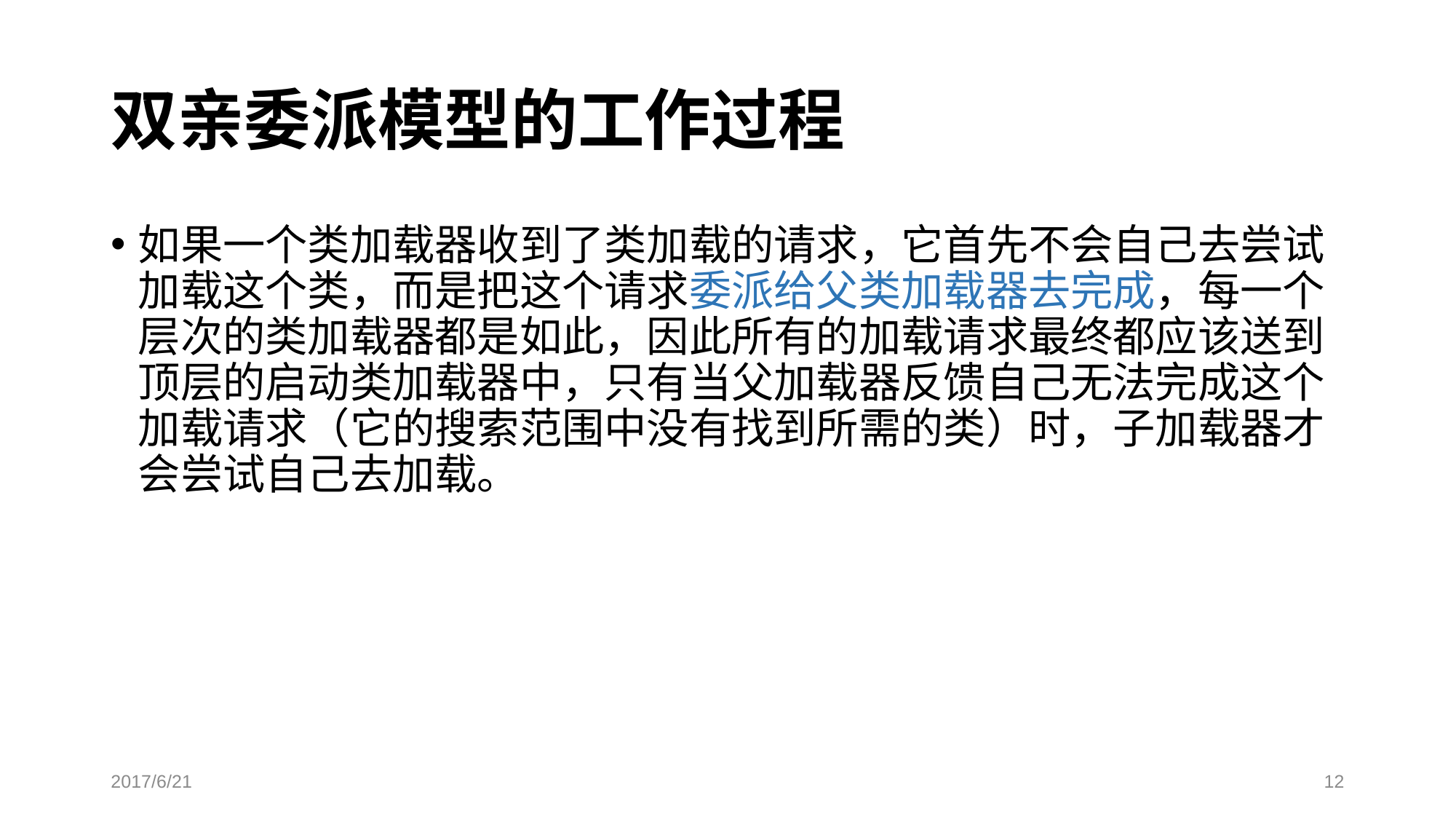

# 双亲委派模型的工作过程
如果一个类加载器收到了类加载的请求，它首先不会自己去尝试加载这个类，而是把这个请求委派给父类加载器去完成，每一个层次的类加载器都是如此，因此所有的加载请求最终都应该送到顶层的启动类加载器中，只有当父加载器反馈自己无法完成这个加载请求（它的搜索范围中没有找到所需的类）时，子加载器才会尝试自己去加载。
2017/6/21
12